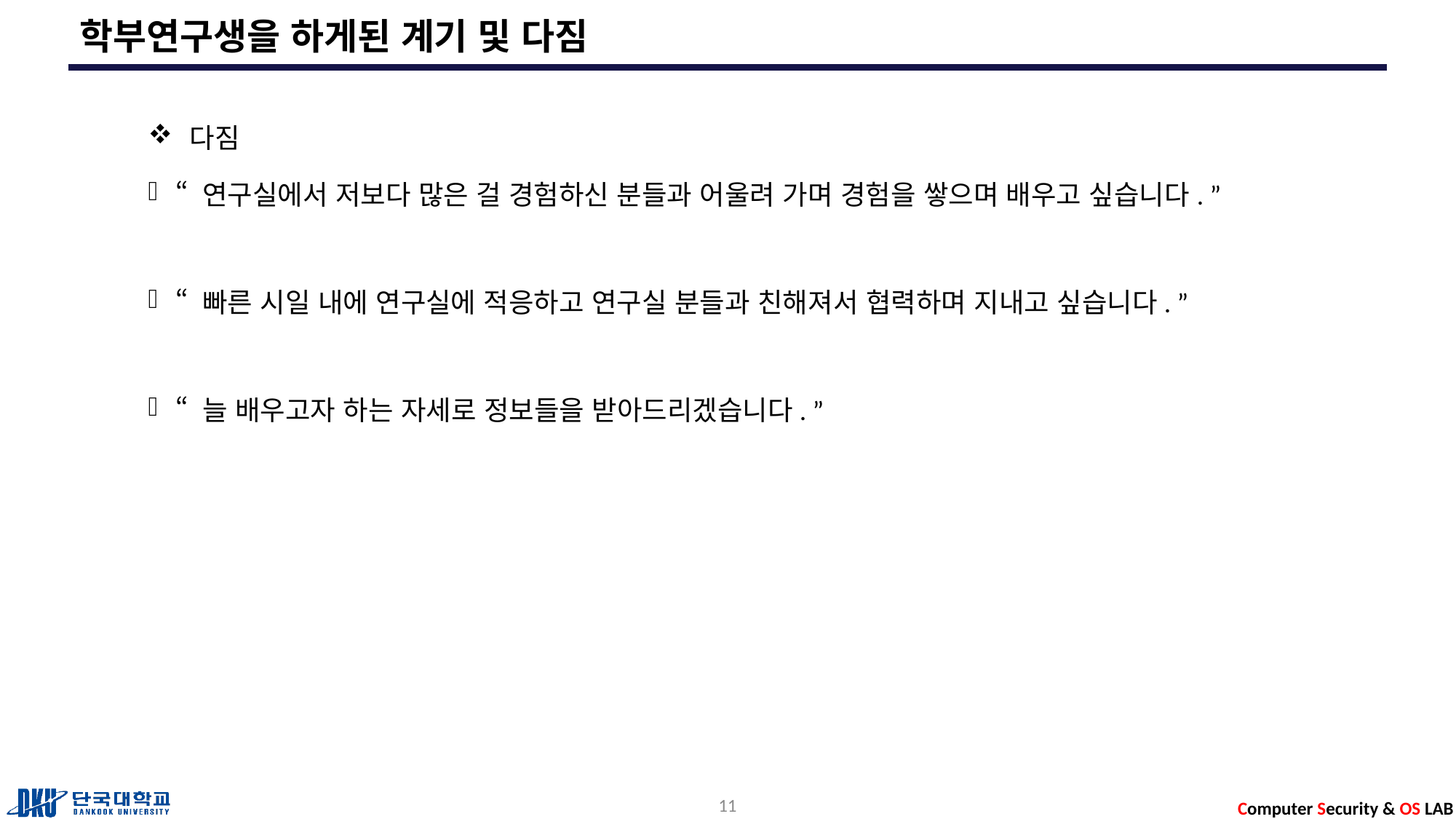

# 학부연구생을 하게된 계기 및 다짐
 다짐
“ 연구실에서 저보다 많은 걸 경험하신 분들과 어울려 가며 경험을 쌓으며 배우고 싶습니다. ”

“ 빠른 시일 내에 연구실에 적응하고 연구실 분들과 친해져서 협력하며 지내고 싶습니다. ”

“ 늘 배우고자 하는 자세로 정보들을 받아드리겠습니다. ”
11